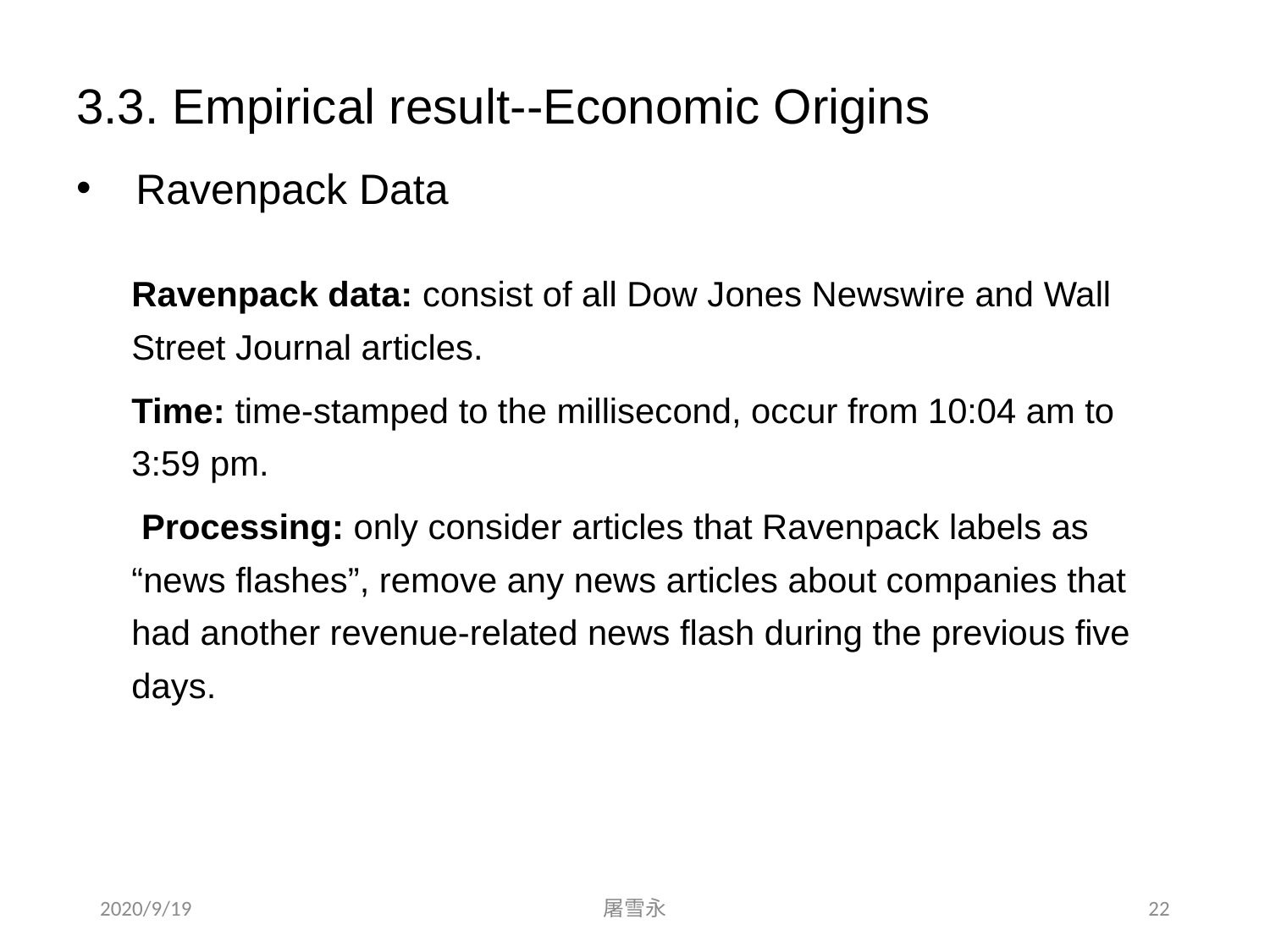

# 3.3. Empirical result--Economic Origins
 Ravenpack Data
Ravenpack data: consist of all Dow Jones Newswire and Wall Street Journal articles.
Time: time-stamped to the millisecond, occur from 10:04 am to 3:59 pm.
 Processing: only consider articles that Ravenpack labels as “news flashes”, remove any news articles about companies that had another revenue-related news flash during the previous five days.
2020/9/19
屠雪永
22